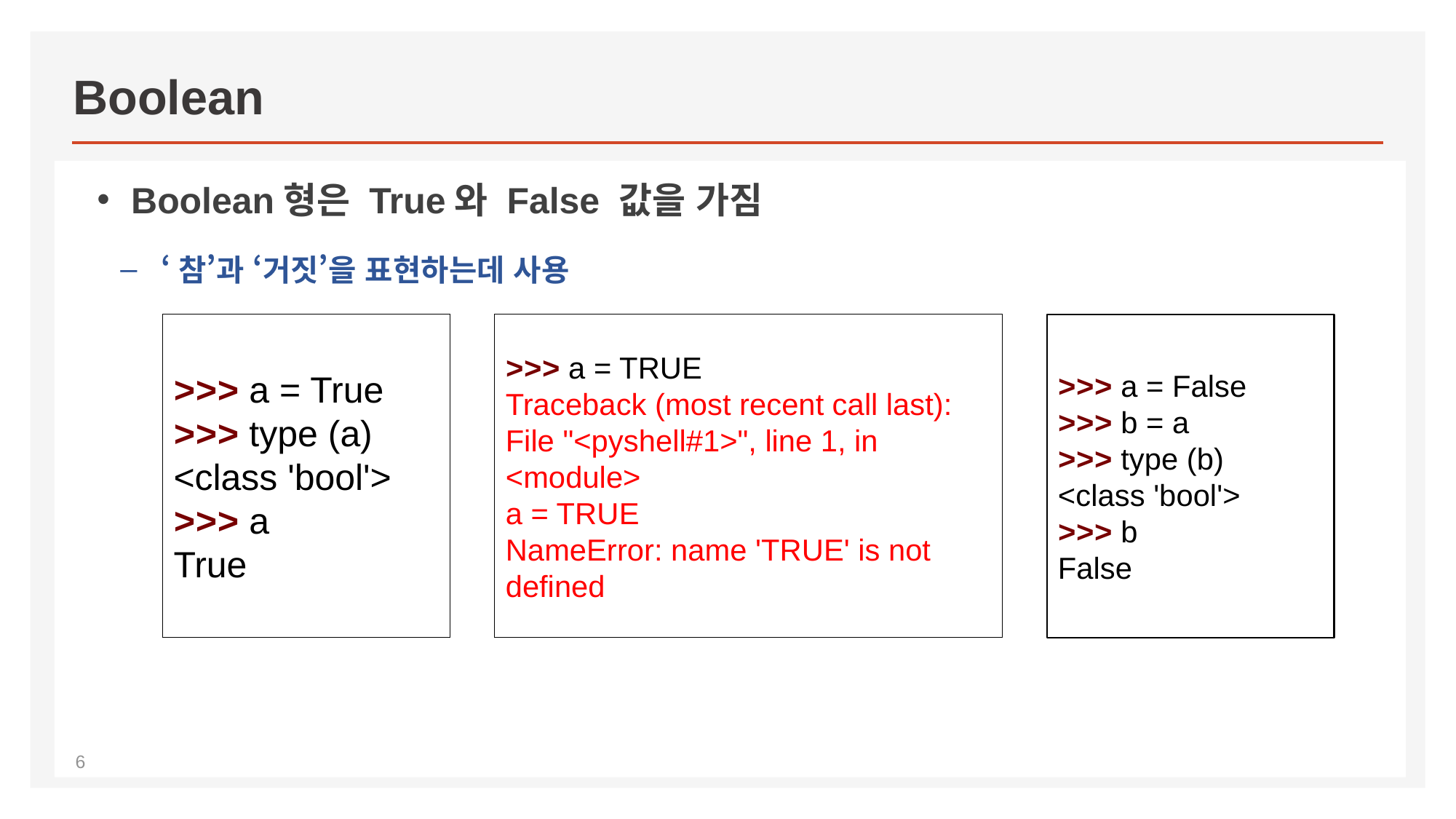

# Boolean
Boolean형은 True와 False 값을 가짐
‘참’과 ‘거짓’을 표현하는데 사용

>>> a = True
>>> type (a)
<class 'bool'>
>>> a
True
>>> a = TRUE
Traceback (most recent call last):
File "<pyshell#1>", line 1, in <module>
a = TRUE
NameError: name 'TRUE' is not defined
>>> a = False
>>> b = a
>>> type (b)
<class 'bool'>
>>> b
False
6